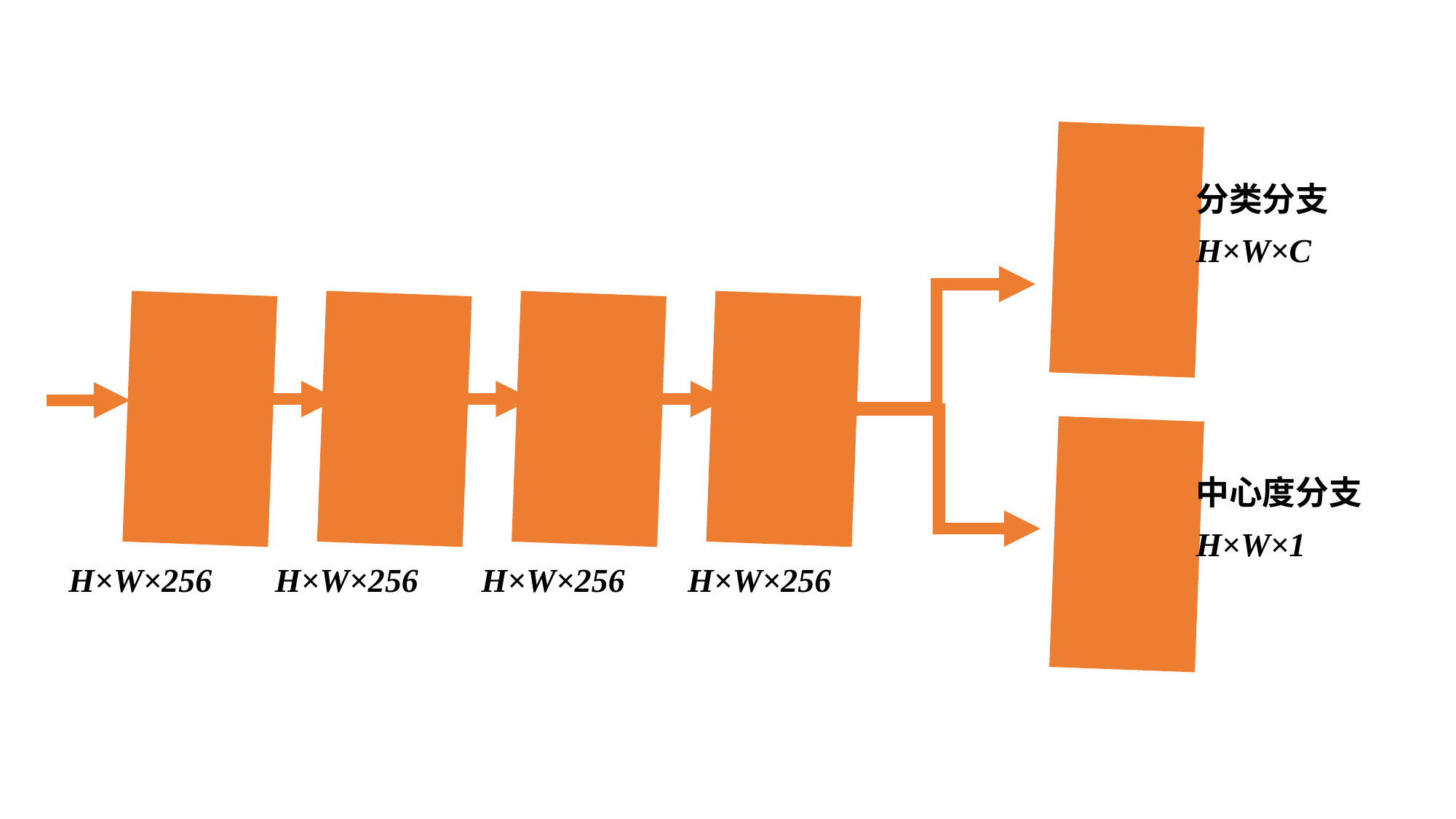

分类分支
H×W×C

中心度分支
H×W×1
H×W×256
H×W×256
H×W×256
H×W×256